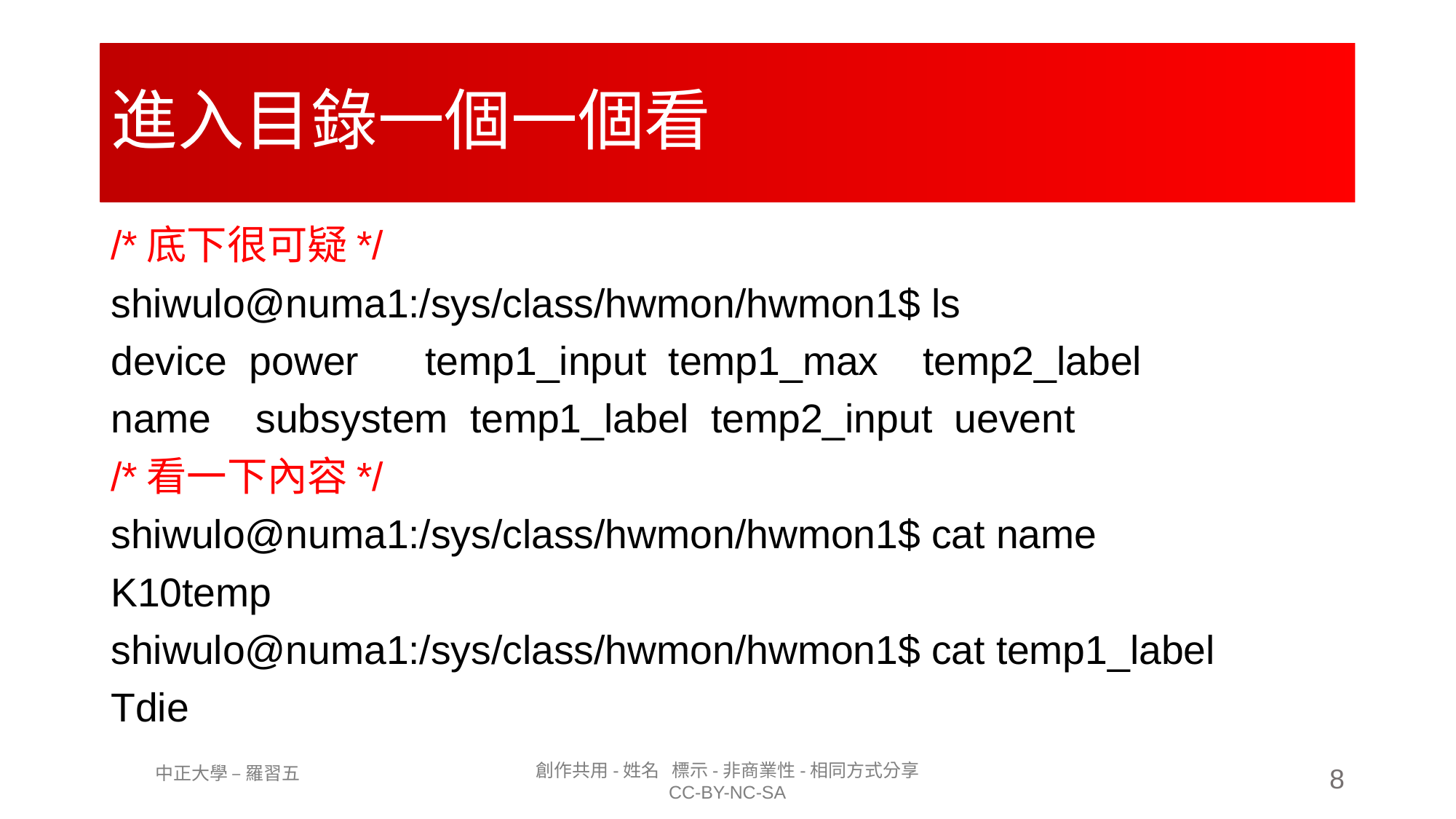

# 進入目錄一個一個看
/*底下很可疑*/
shiwulo@numa1:/sys/class/hwmon/hwmon1$ ls
device  power      temp1_input  temp1_max    temp2_label
name    subsystem  temp1_label  temp2_input  uevent
/*看一下內容*/
shiwulo@numa1:/sys/class/hwmon/hwmon1$ cat name
K10temp
shiwulo@numa1:/sys/class/hwmon/hwmon1$ cat temp1_label
Tdie